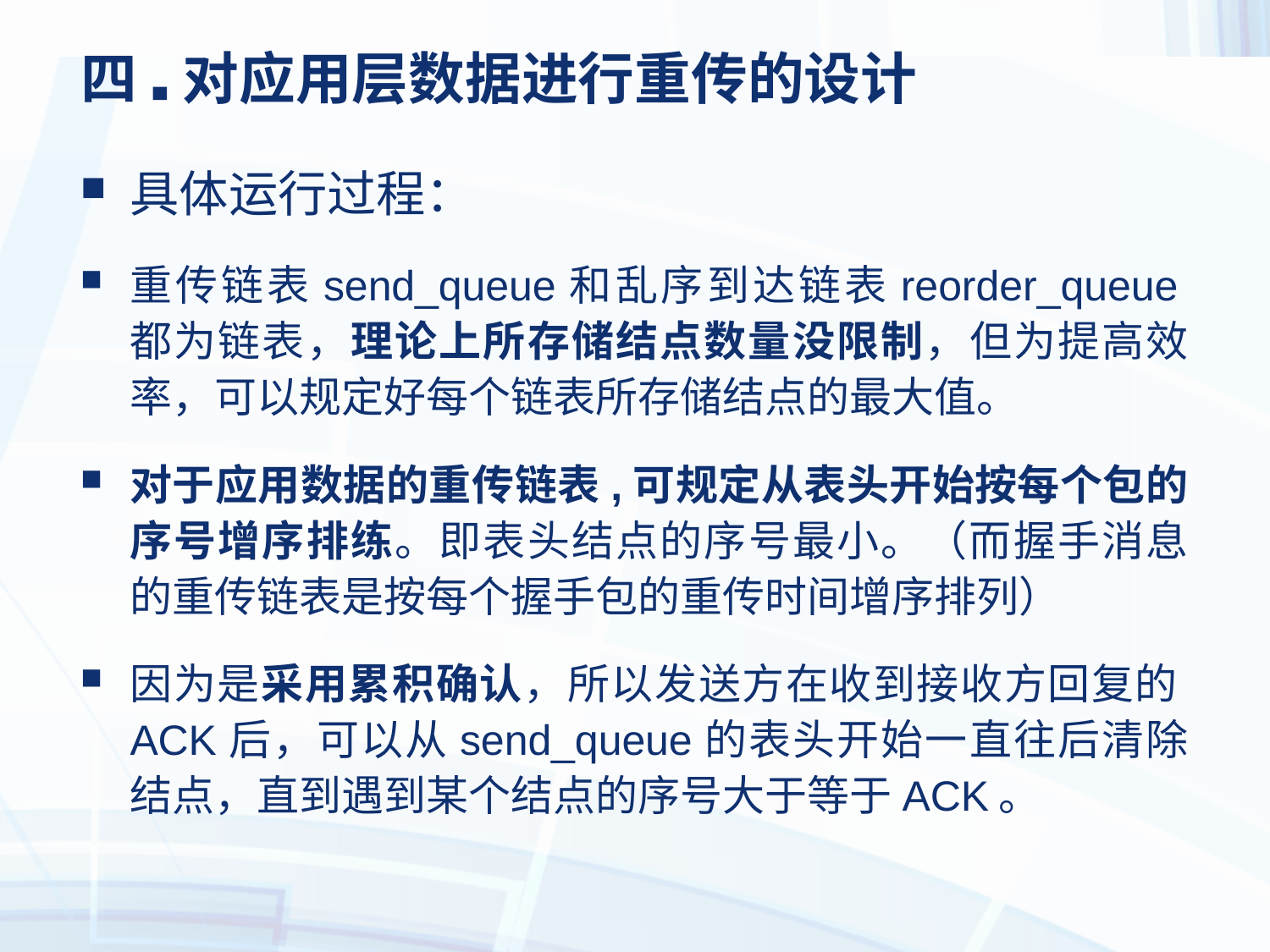

# 四.对应用层数据进行重传的设计
具体运行过程：
重传链表send_queue和乱序到达链表reorder_queue都为链表，理论上所存储结点数量没限制，但为提高效率，可以规定好每个链表所存储结点的最大值。
对于应用数据的重传链表,可规定从表头开始按每个包的序号增序排练。即表头结点的序号最小。（而握手消息的重传链表是按每个握手包的重传时间增序排列）
因为是采用累积确认，所以发送方在收到接收方回复的ACK后，可以从send_queue的表头开始一直往后清除结点，直到遇到某个结点的序号大于等于ACK。